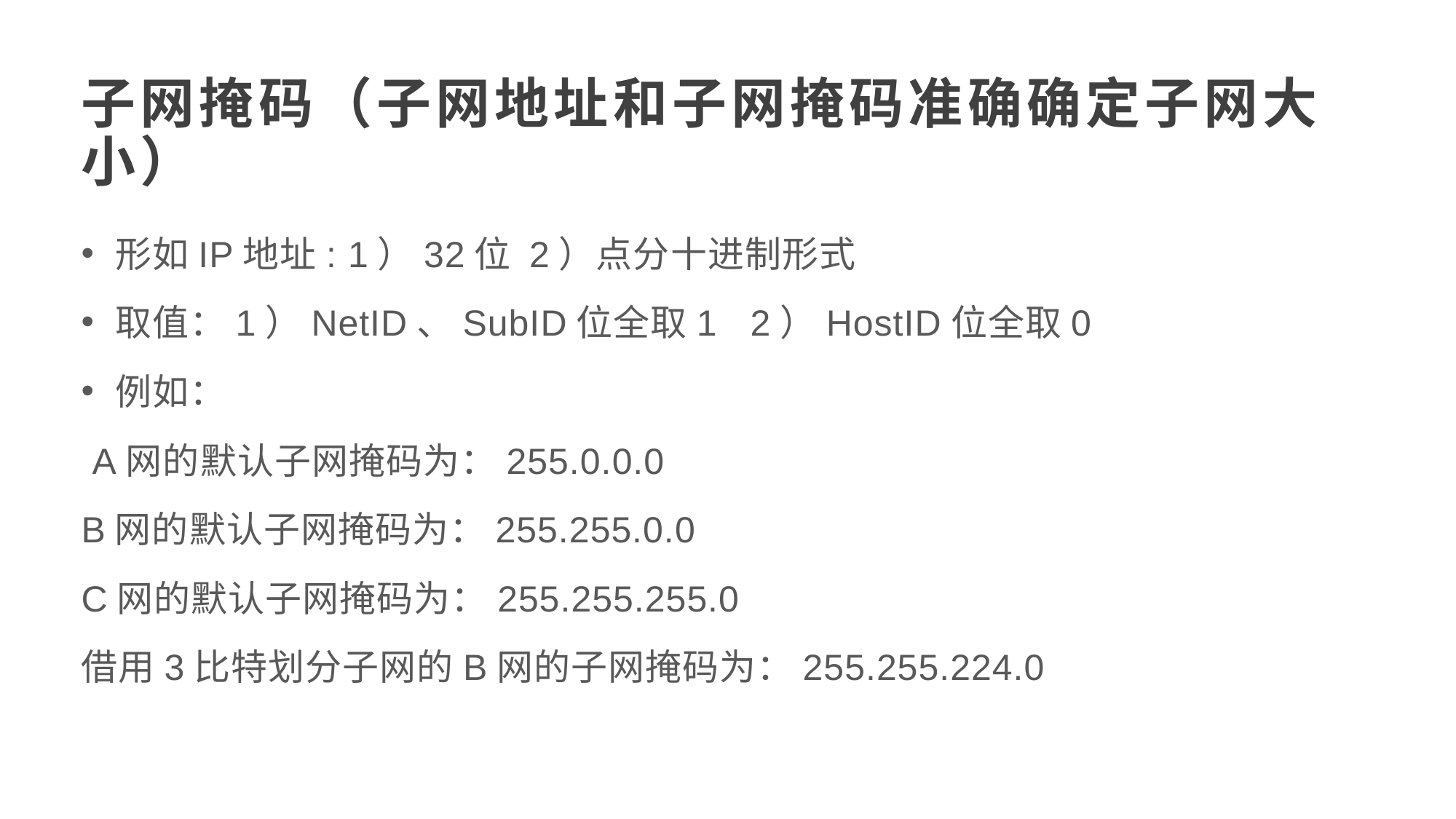

子网掩码（子网地址和子网掩码准确确定子网大小）
形如IP地址: 1）32位 2）点分十进制形式
取值：1）NetID、SubID位全取1   2）HostID位全取0
例如：
 A网的默认子网掩码为：255.0.0.0
B网的默认子网掩码为：255.255.0.0
C网的默认子网掩码为：255.255.255.0
借用3比特划分子网的B网的子网掩码为：255.255.224.0